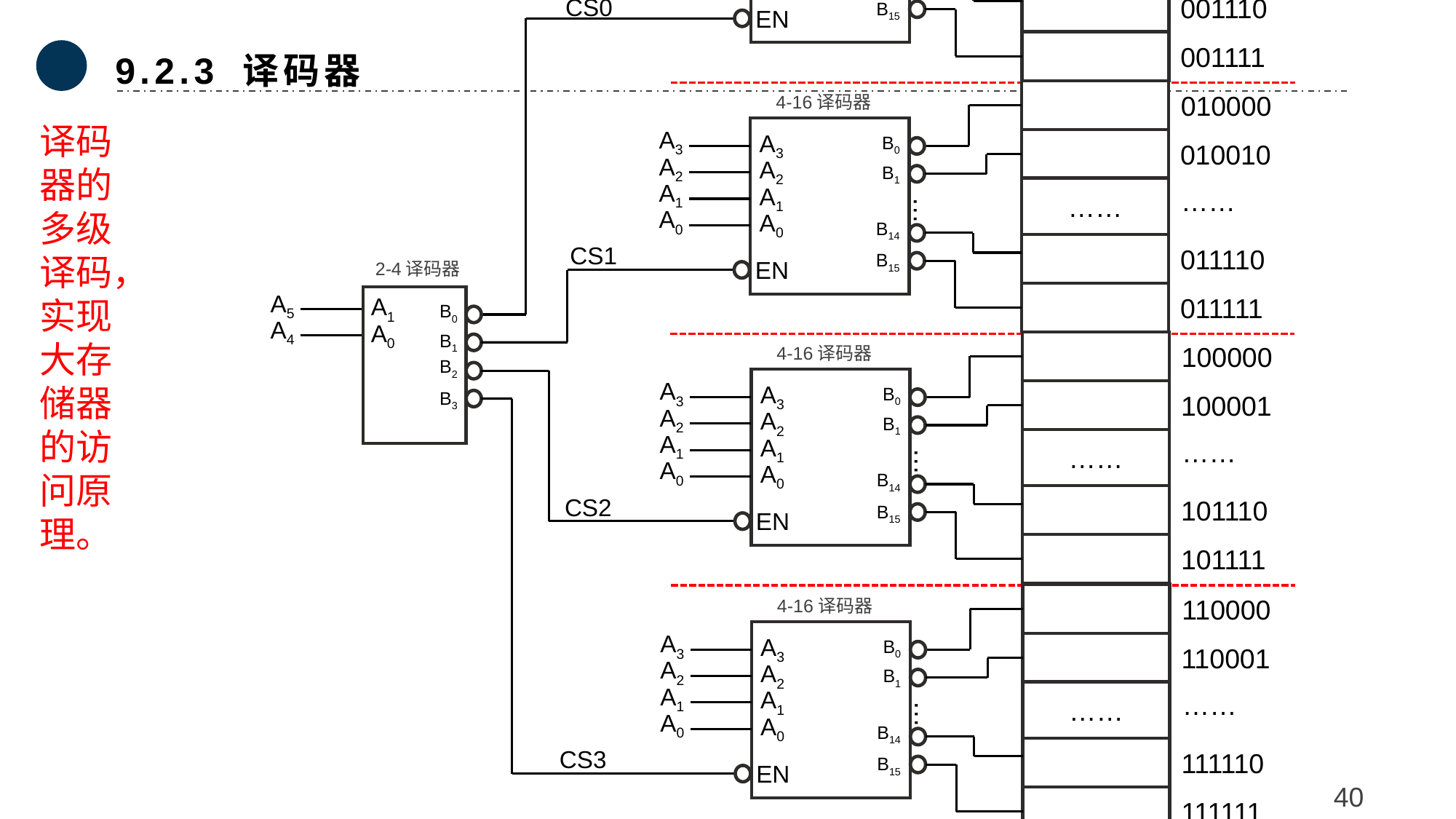

存储器
单元地址
4-16译码器

000000

A3
A2
A1
A0
A3
A2
A1
A0
B0

000001

B1
……

……
…
B14

001110
B15

001111

CS0
EN

010000
4-16译码器

A3
A2
A1
A0
A3
A2
A1
A0
B0

010010

B1
……

……
…
B14

011110
B15

011111

CS1
EN

100000
4-16译码器

A3
A2
A1
A0
A3
A2
A1
A0
B0

100001

B1
……

……
…
B14

101110
B15

101111

CS2
EN

2-4译码器
A5
A1
A4
A0

B0

B1

B2

B3

110000
4-16译码器

A3
A2
A1
A0
A3
A2
A1
A0
B0

110001

B1
……

……
…
B14

111110
B15

111111

CS3
EN

9.2.3 译码器

译码器的多级译码，实现大存储器的访问原理。